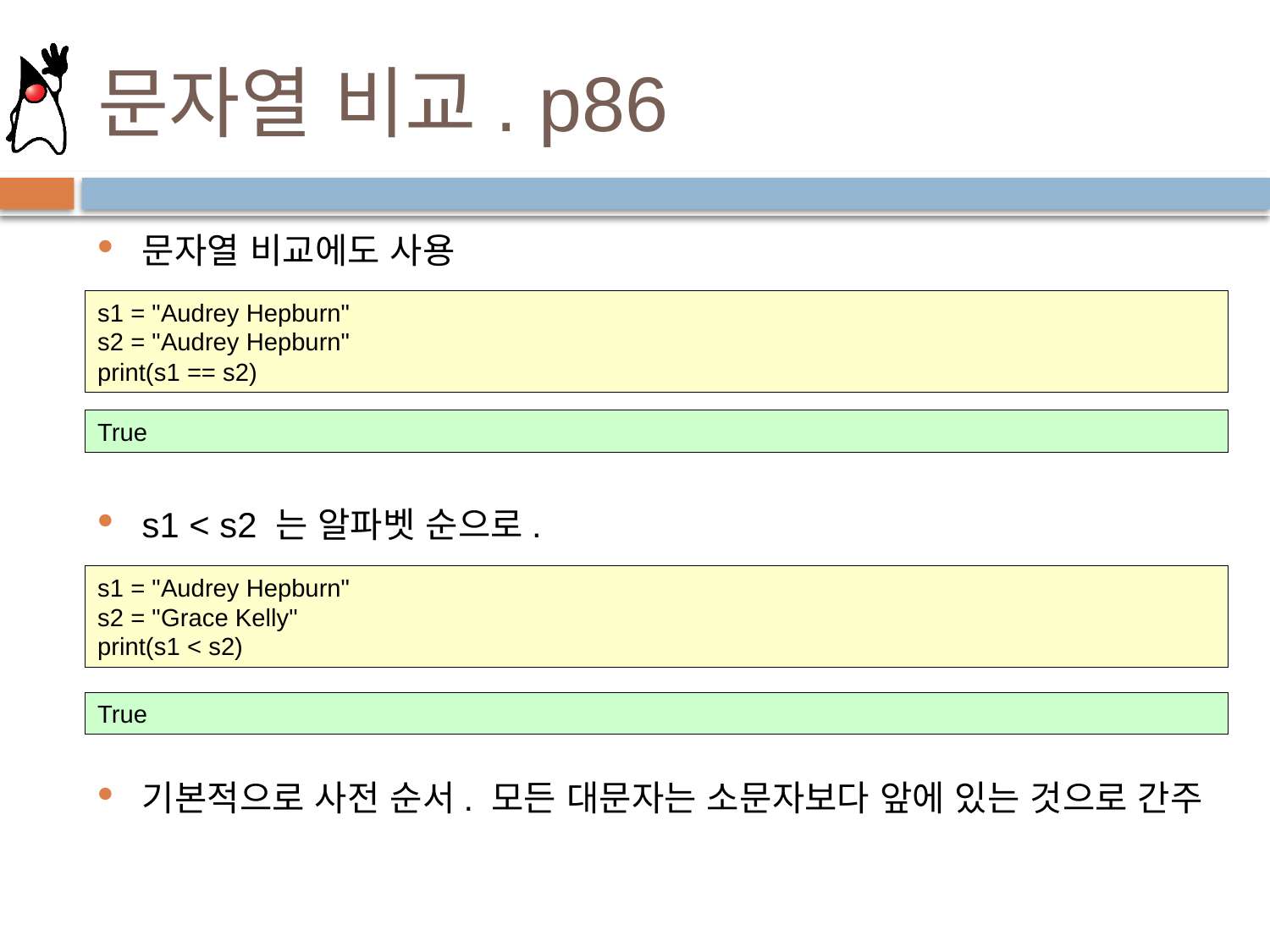

# 문자열 비교. p86
문자열 비교에도 사용

s1 < s2 는 알파벳 순으로.

기본적으로 사전 순서. 모든 대문자는 소문자보다 앞에 있는 것으로 간주
s1 = "Audrey Hepburn"
s2 = "Audrey Hepburn"
print(s1 == s2)
True
s1 = "Audrey Hepburn"
s2 = "Grace Kelly"
print(s1 < s2)
True